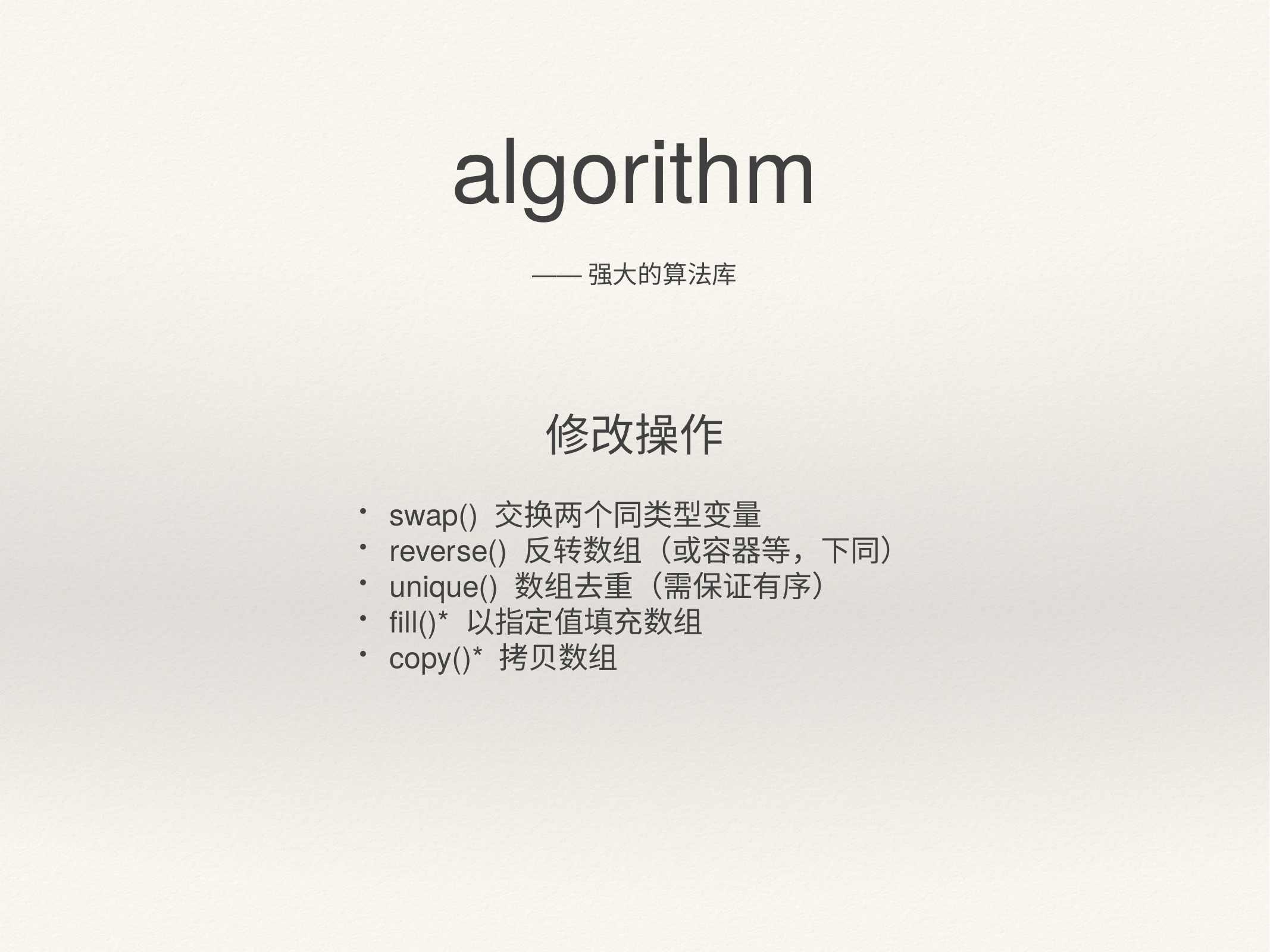

algorithm
——强大的算法库
修改操作

swap() 交换两个同类型变量
reverse() 反转数组（或容器等，下同）
unique() 数组去重（需保证有序）
fill()* 以指定值填充数组
copy()* 拷贝数组